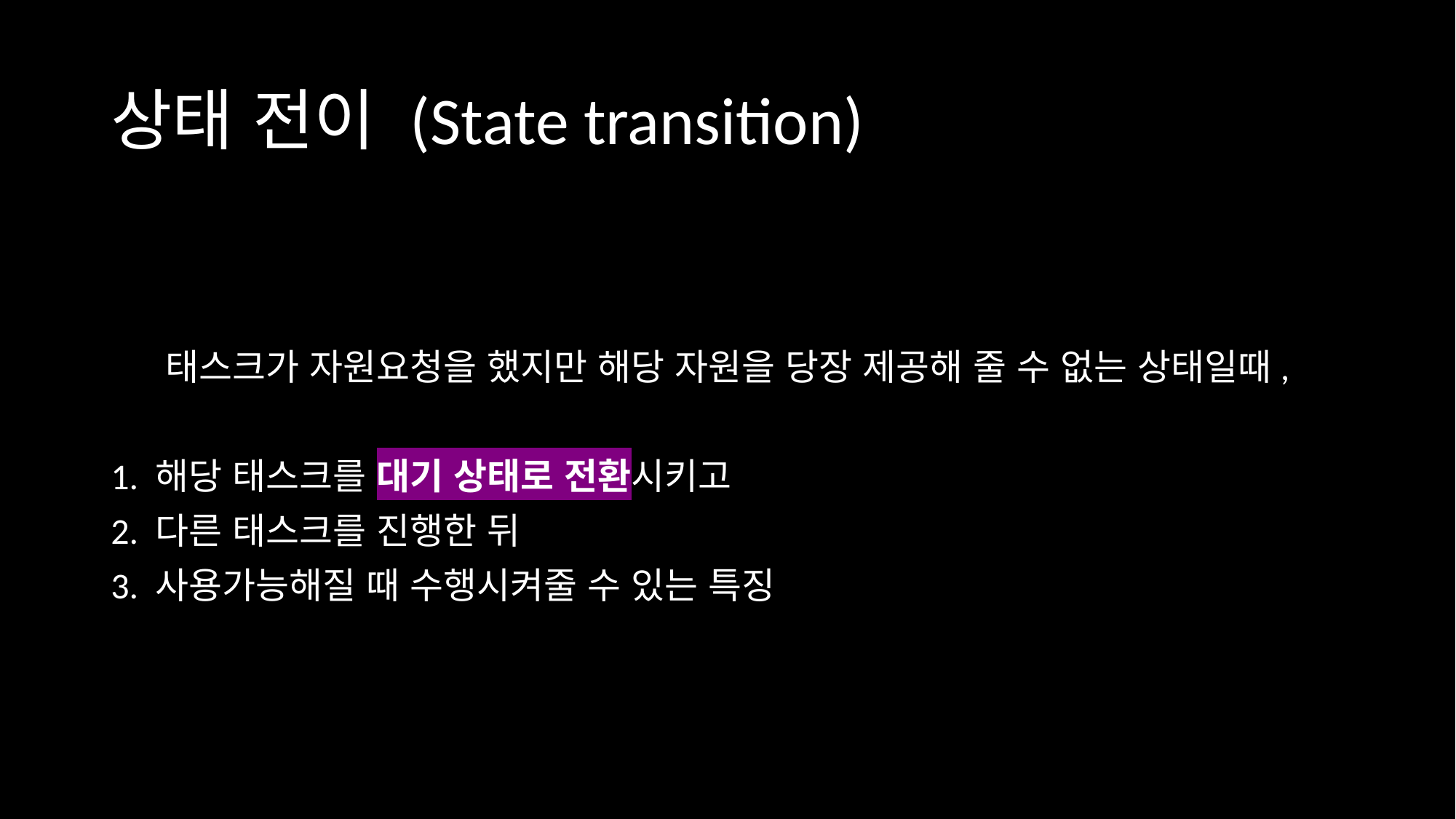

# 상태 전이 (State transition)
태스크가 자원요청을 했지만 해당 자원을 당장 제공해 줄 수 없는 상태일때,

1. 해당 태스크를 대기 상태로 전환시키고
2. 다른 태스크를 진행한 뒤
3. 사용가능해질 때 수행시켜줄 수 있는 특징